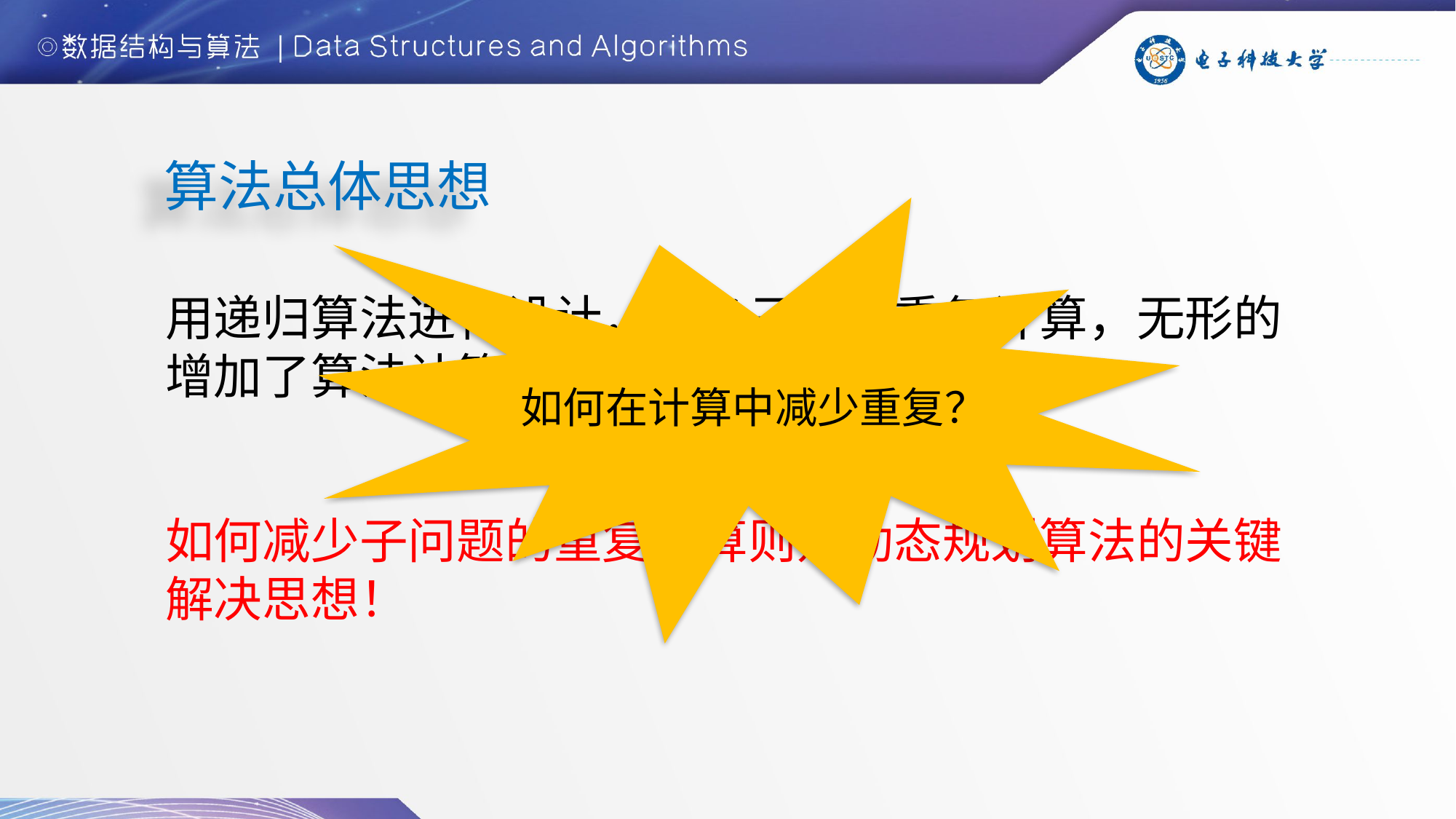

算法总体思想
如何在计算中减少重复？
用递归算法进行设计，很多子问题重复计算，无形的增加了算法计算量！

如何减少子问题的重复计算则是动态规划算法的关键解决思想！